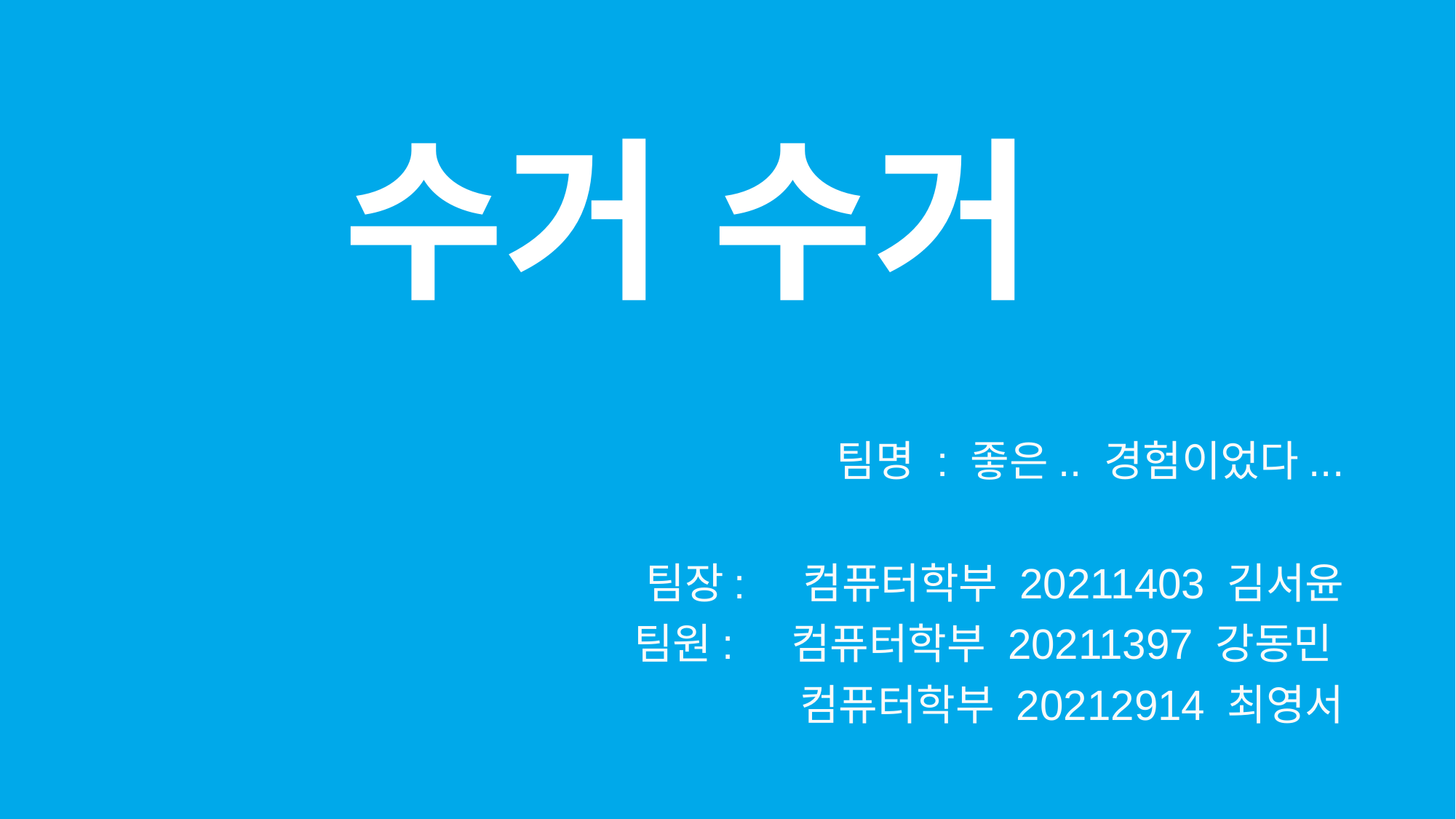

수거 수거
                             팀명 : 좋은.. 경험이었다...

                        팀장:    컴퓨터학부 20211403 김서윤
                        팀원:    컴퓨터학부 20211397 강동민
                                   컴퓨터학부 20212914 최영서